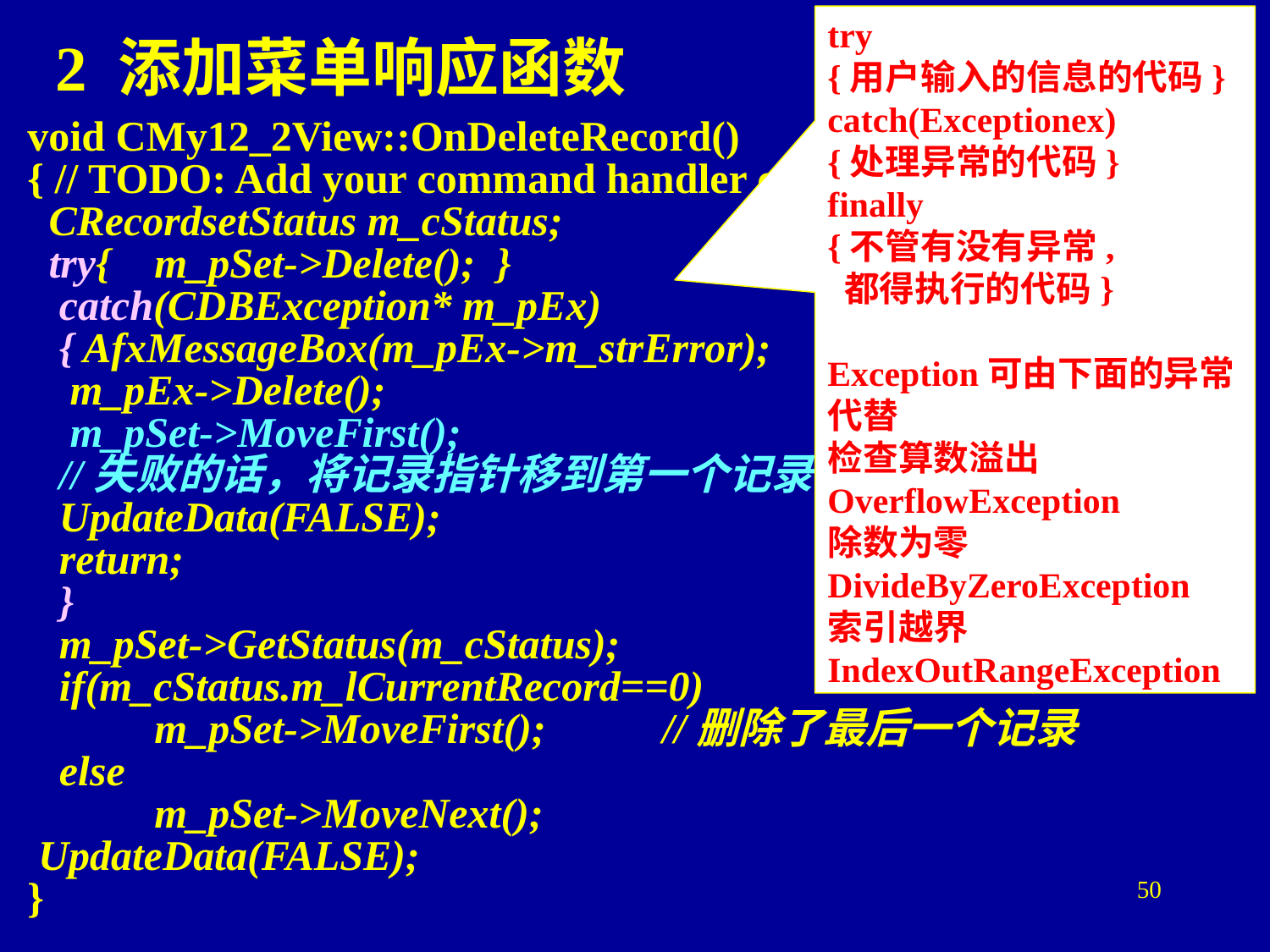

try
{用户输入的信息的代码}
catch(Exceptionex)
{处理异常的代码}
finally
{不管有没有异常,
 都得执行的代码}

Exception可由下面的异常代替
检查算数溢出OverflowException
除数为零DivideByZeroException
索引越界IndexOutRangeException

2 添加菜单响应函数
void CMy12_2View::OnDeleteRecord()
{ // TODO: Add your command handler code here
  CRecordsetStatus m_cStatus;
  try{	m_pSet->Delete();  }
   catch(CDBException* m_pEx)
   { AfxMessageBox(m_pEx->m_strError);
    m_pEx->Delete();
    m_pSet->MoveFirst();
   //失败的话，将记录指针移到第一个记录
   UpdateData(FALSE);
   return;
   }
   m_pSet->GetStatus(m_cStatus);
   if(m_cStatus.m_lCurrentRecord==0)
	m_pSet->MoveFirst();	//删除了最后一个记录
   else
	m_pSet->MoveNext();
 UpdateData(FALSE);
}
50